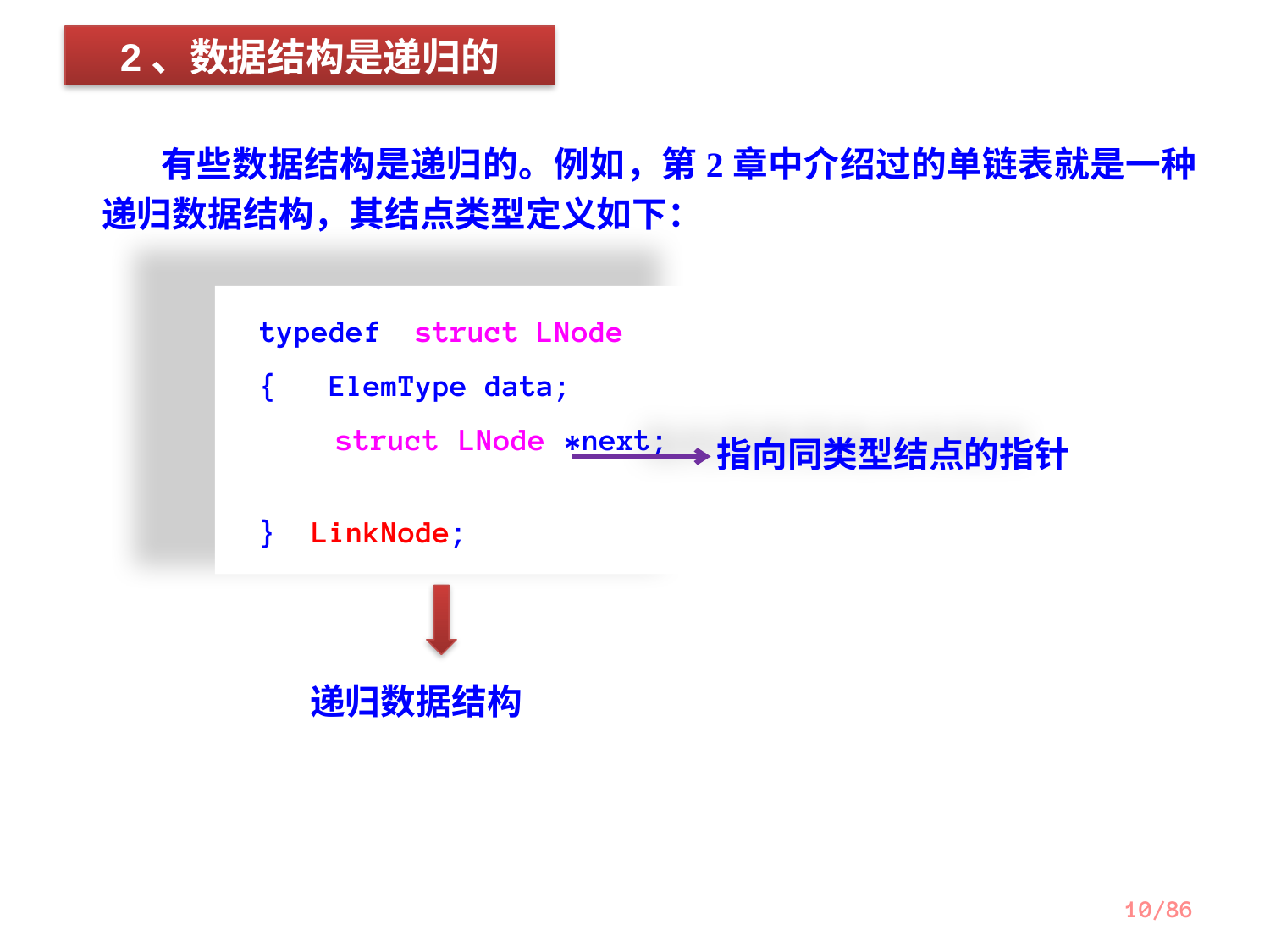

2、数据结构是递归的
      有些数据结构是递归的。例如，第2章中介绍过的单链表就是一种递归数据结构，其结点类型定义如下：
typedef  struct LNode
{   ElemType data;
    struct LNode *next;
}  LinkNode;
指向同类型结点的指针

递归数据结构
10/86